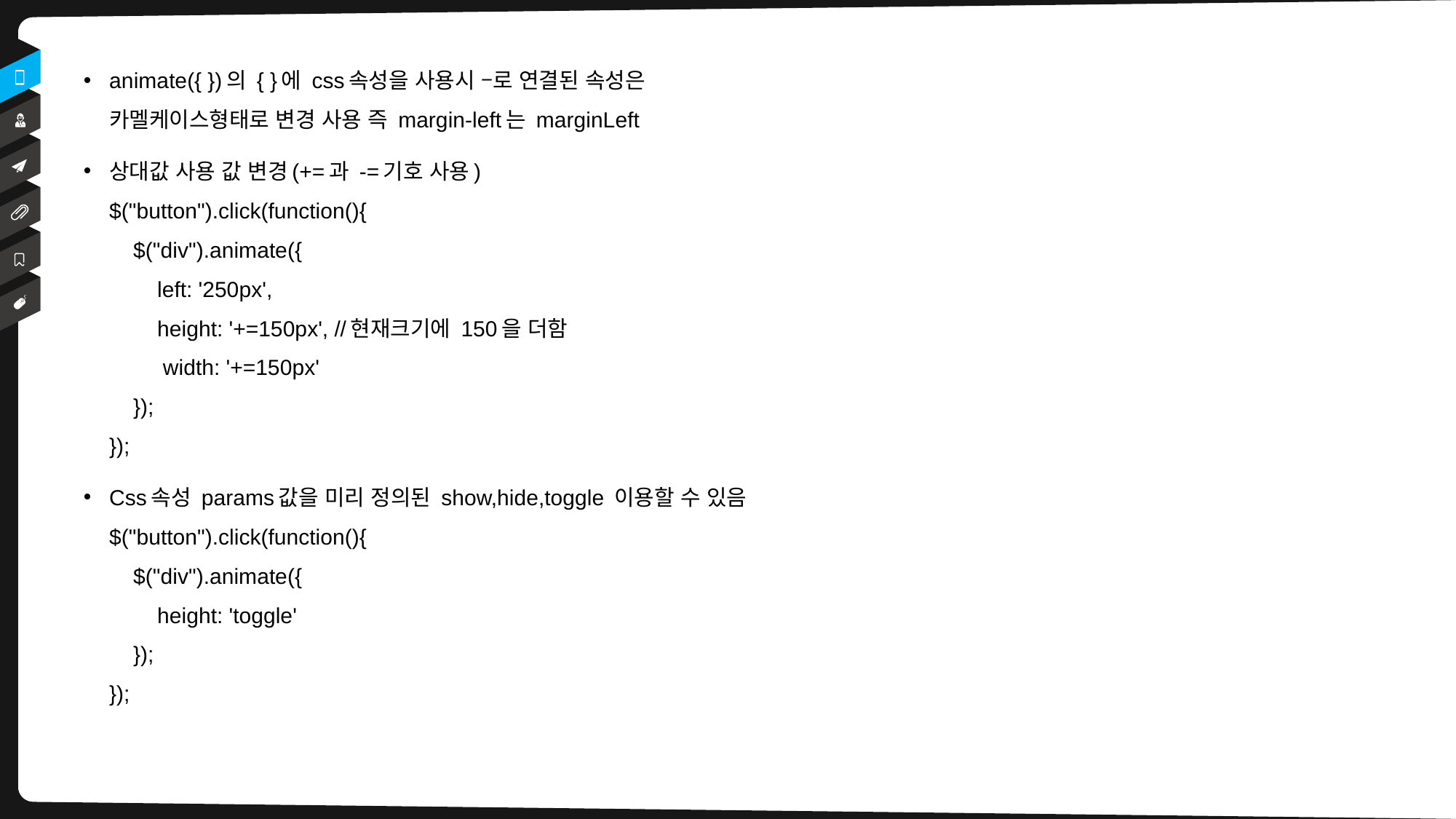

animate({ })의 { }에 css속성을 사용시 –로 연결된 속성은
카멜케이스형태로 변경 사용 즉 margin-left는 marginLeft
상대값 사용 값 변경(+=과 -=기호 사용)
$("button").click(function(){
    $("div").animate({
        left: '250px',
        height: '+=150px', //현재크기에 150을 더함
        width: '+=150px'
    });
});
Css속성 params값을 미리 정의된 show,hide,toggle 이용할 수 있음
$("button").click(function(){
    $("div").animate({
        height: 'toggle'
    });
});